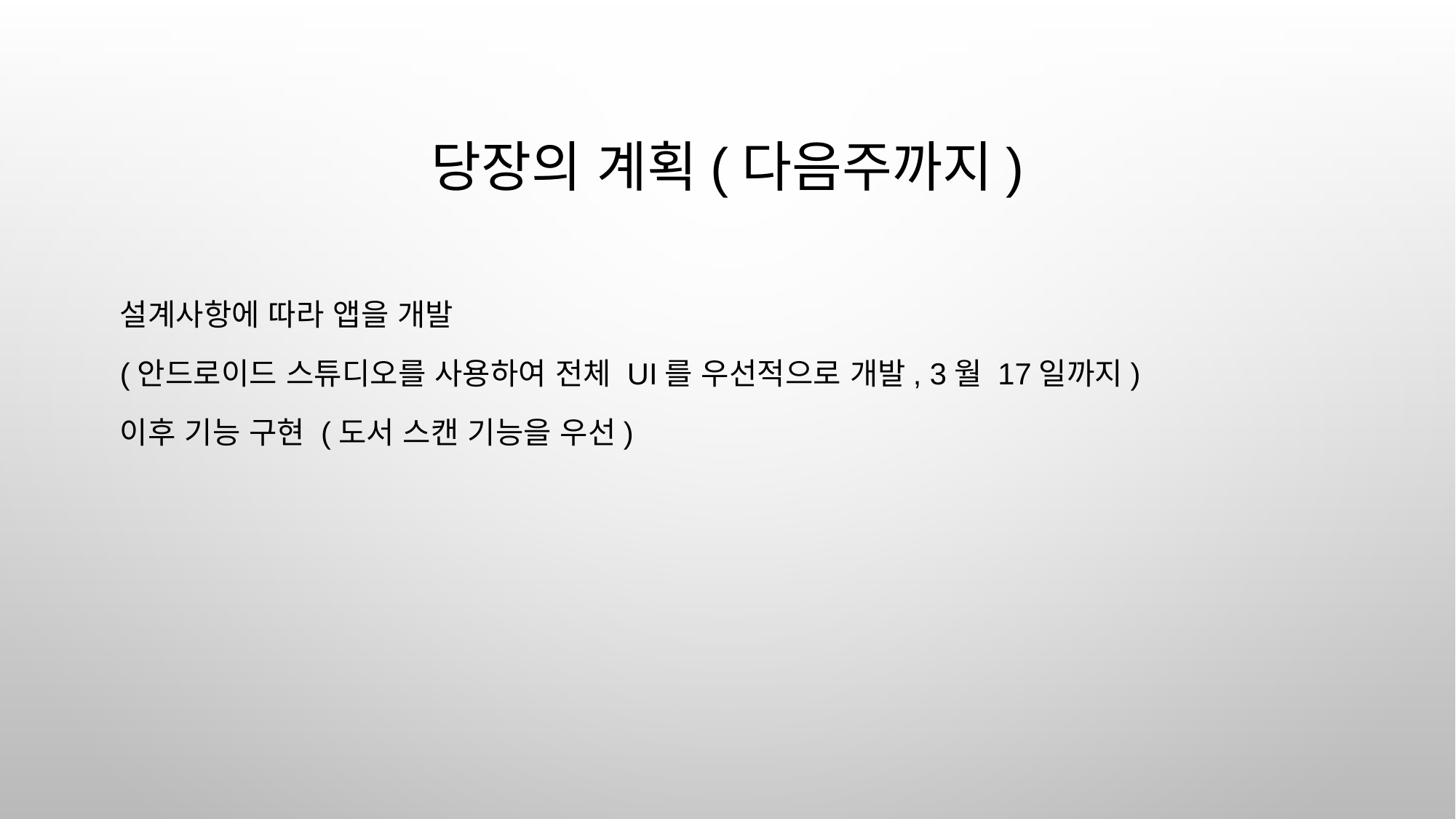

# 당장의 계획(다음주까지)
설계사항에 따라 앱을 개발
(안드로이드 스튜디오를 사용하여 전체 UI를 우선적으로 개발, 3월 17일까지)
이후 기능 구현 (도서 스캔 기능을 우선)